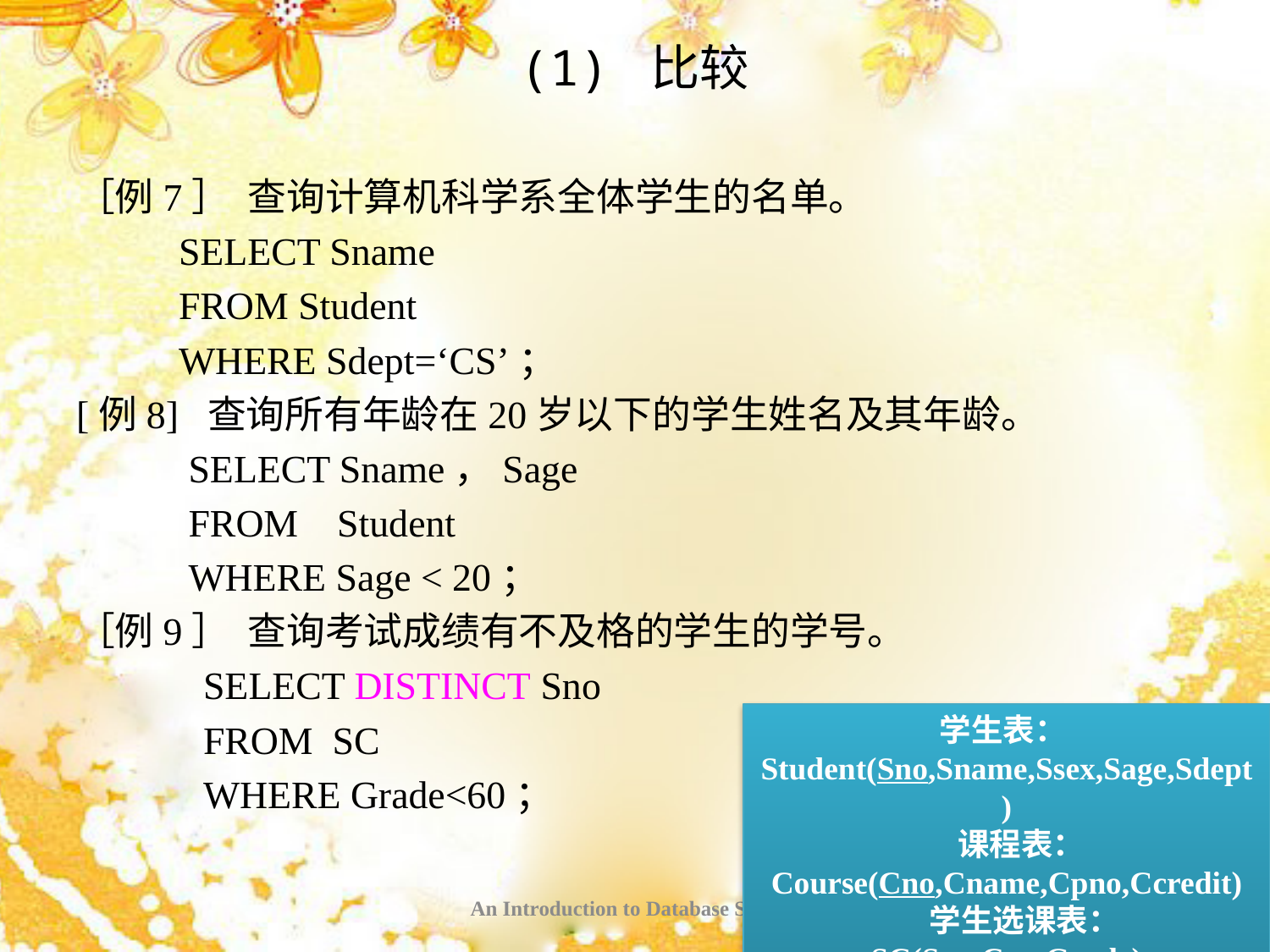

# (1) 比较
［例7］  查询计算机科学系全体学生的名单。
    SELECT Sname
    FROM Student
    WHERE Sdept=‘CS’；
[例8]  查询所有年龄在20岁以下的学生姓名及其年龄。
     SELECT Sname，Sage
     FROM    Student
     WHERE Sage < 20；
［例9］  查询考试成绩有不及格的学生的学号。
SELECT DISTINCT Sno
FROM  SC
WHERE Grade<60；

学生表：Student(Sno,Sname,Ssex,Sage,Sdept)
    课程表：Course(Cno,Cname,Cpno,Ccredit)
    学生选课表：
SC(Sno,Cno,Grade)
An Introduction to Database System